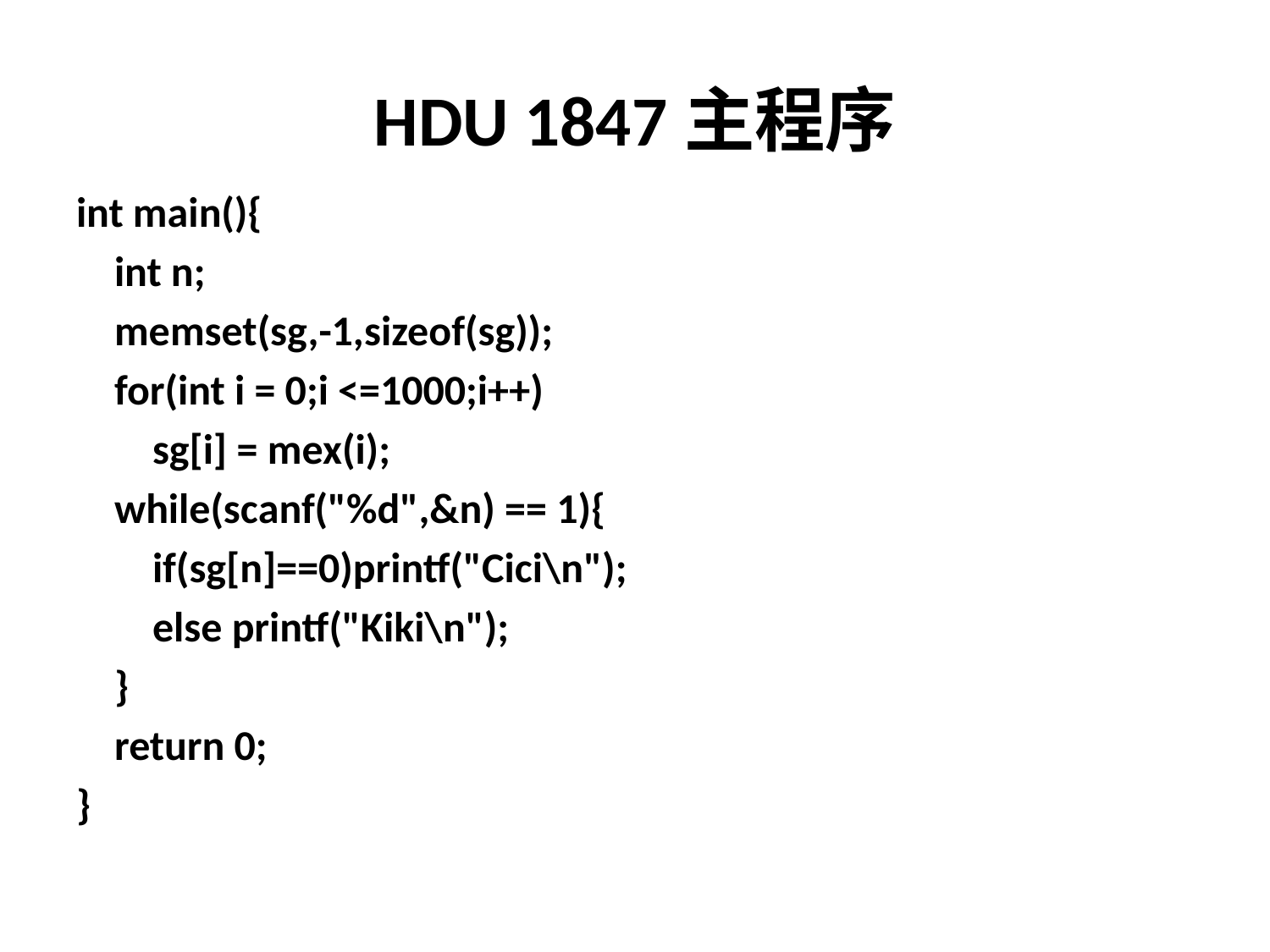

# HDU 1847主程序
int main(){
    int n;
    memset(sg,-1,sizeof(sg));
    for(int i = 0;i <=1000;i++)
        sg[i] = mex(i);
    while(scanf("%d",&n) == 1){
        if(sg[n]==0)printf("Cici\n");
        else printf("Kiki\n");
    }
    return 0;
}